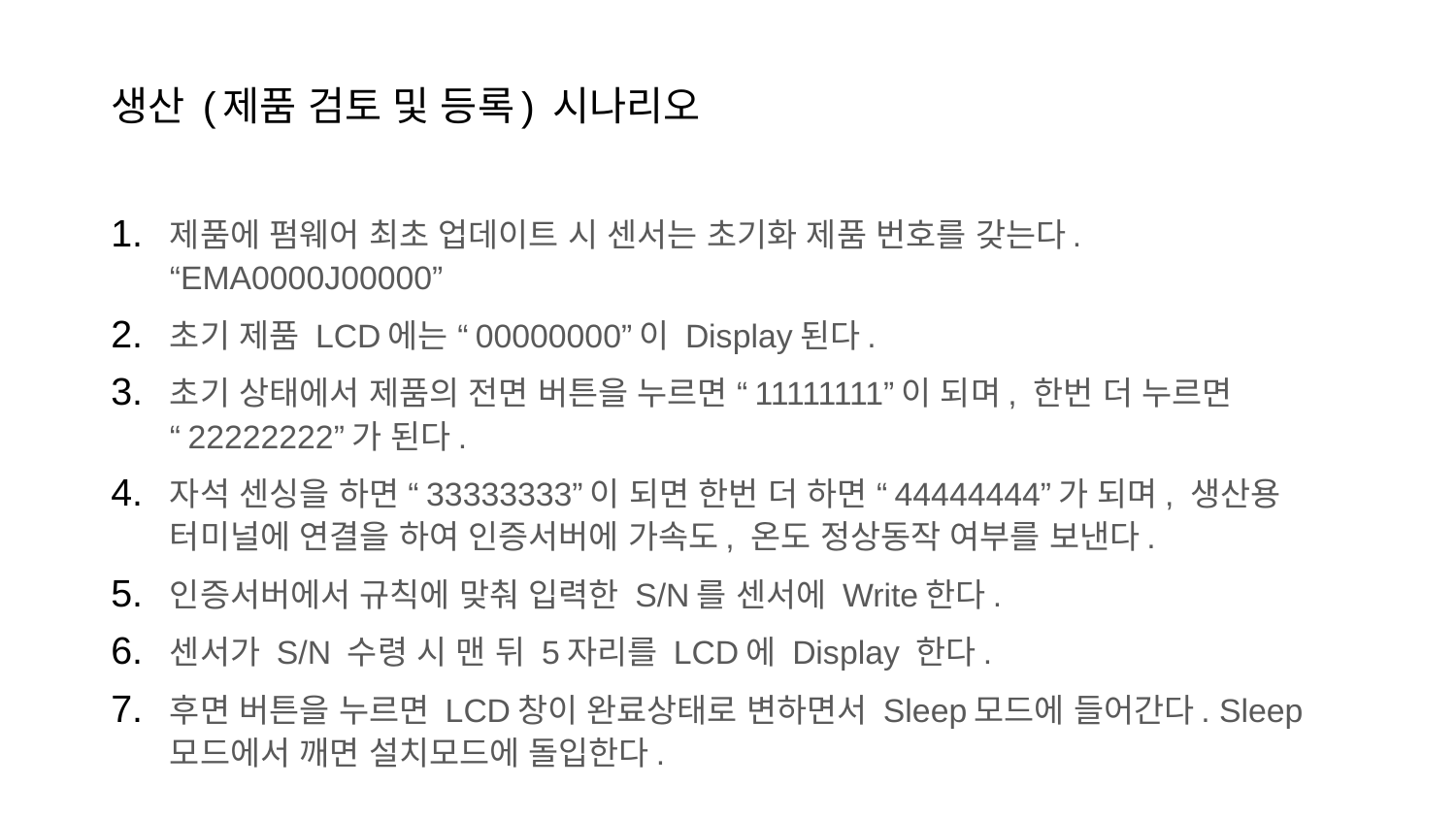

# 생산 (제품 검토 및 등록) 시나리오
제품에 펌웨어 최초 업데이트 시 센서는 초기화 제품 번호를 갖는다. “EMA0000J00000”
초기 제품 LCD에는 “00000000”이 Display된다.
초기 상태에서 제품의 전면 버튼을 누르면 “11111111”이 되며, 한번 더 누르면 “22222222”가 된다.
자석 센싱을 하면 “33333333”이 되면 한번 더 하면 “44444444”가 되며, 생산용 터미널에 연결을 하여 인증서버에 가속도, 온도 정상동작 여부를 보낸다.
인증서버에서 규칙에 맞춰 입력한 S/N를 센서에 Write한다.
센서가 S/N 수령 시 맨 뒤 5자리를 LCD에 Display 한다.
후면 버튼을 누르면 LCD창이 완료상태로 변하면서 Sleep모드에 들어간다. Sleep모드에서 깨면 설치모드에 돌입한다.